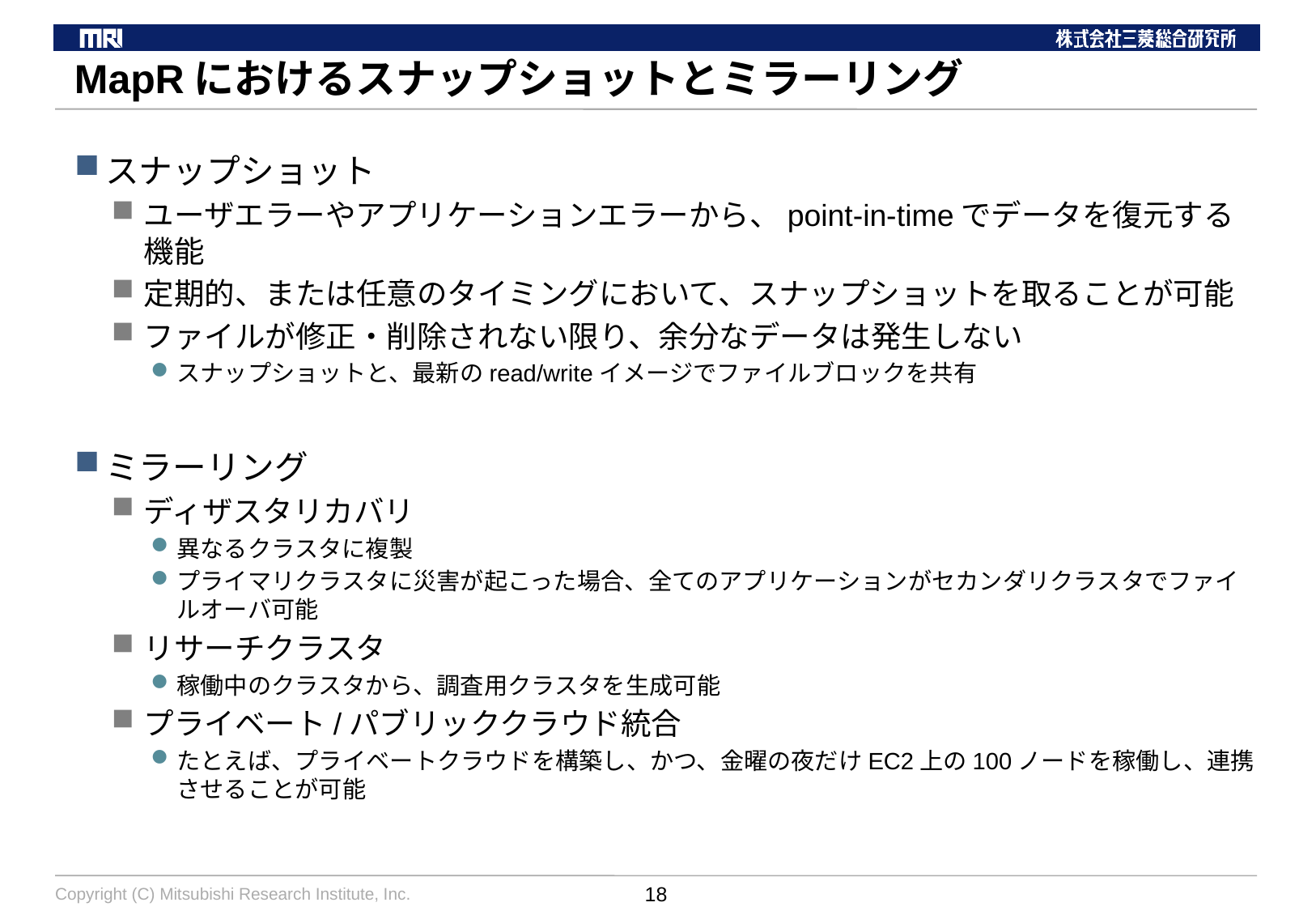

# MapRにおけるスナップショットとミラーリング
スナップショット
ユーザエラーやアプリケーションエラーから、point-in-timeでデータを復元する機能
定期的、または任意のタイミングにおいて、スナップショットを取ることが可能
ファイルが修正・削除されない限り、余分なデータは発生しない
スナップショットと、最新のread/writeイメージでファイルブロックを共有

ミラーリング
ディザスタリカバリ
異なるクラスタに複製
プライマリクラスタに災害が起こった場合、全てのアプリケーションがセカンダリクラスタでファイルオーバ可能
リサーチクラスタ
稼働中のクラスタから、調査用クラスタを生成可能
プライベート/パブリッククラウド統合
たとえば、プライベートクラウドを構築し、かつ、金曜の夜だけEC2上の100ノードを稼働し、連携させることが可能
Copyright (C) Mitsubishi Research Institute, Inc.
18